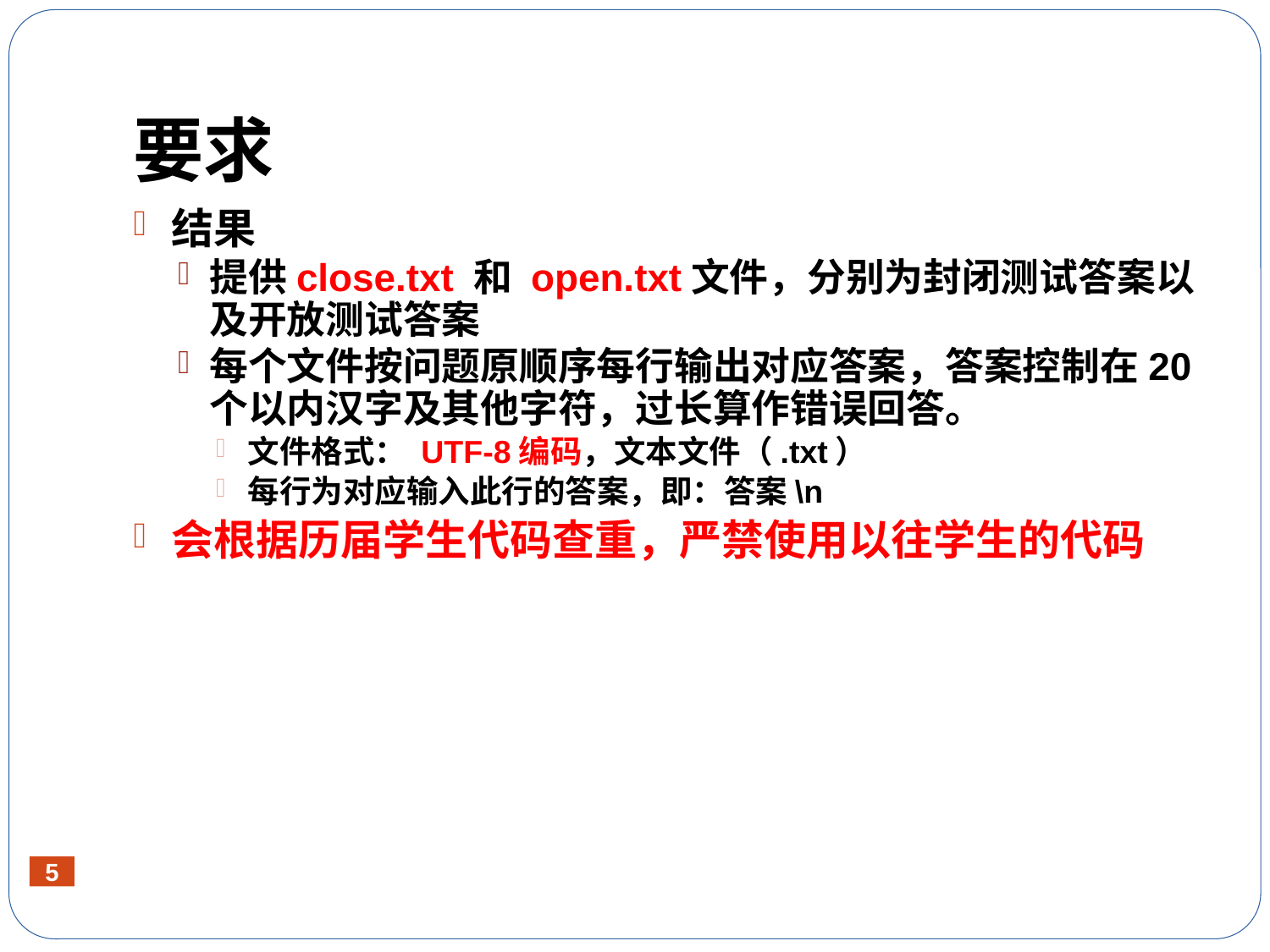

# 要求
结果
提供close.txt 和 open.txt文件，分别为封闭测试答案以及开放测试答案
每个文件按问题原顺序每行输出对应答案，答案控制在20个以内汉字及其他字符，过长算作错误回答。
文件格式： UTF-8编码，文本文件（.txt）
每行为对应输入此行的答案，即：答案\n
会根据历届学生代码查重，严禁使用以往学生的代码
5